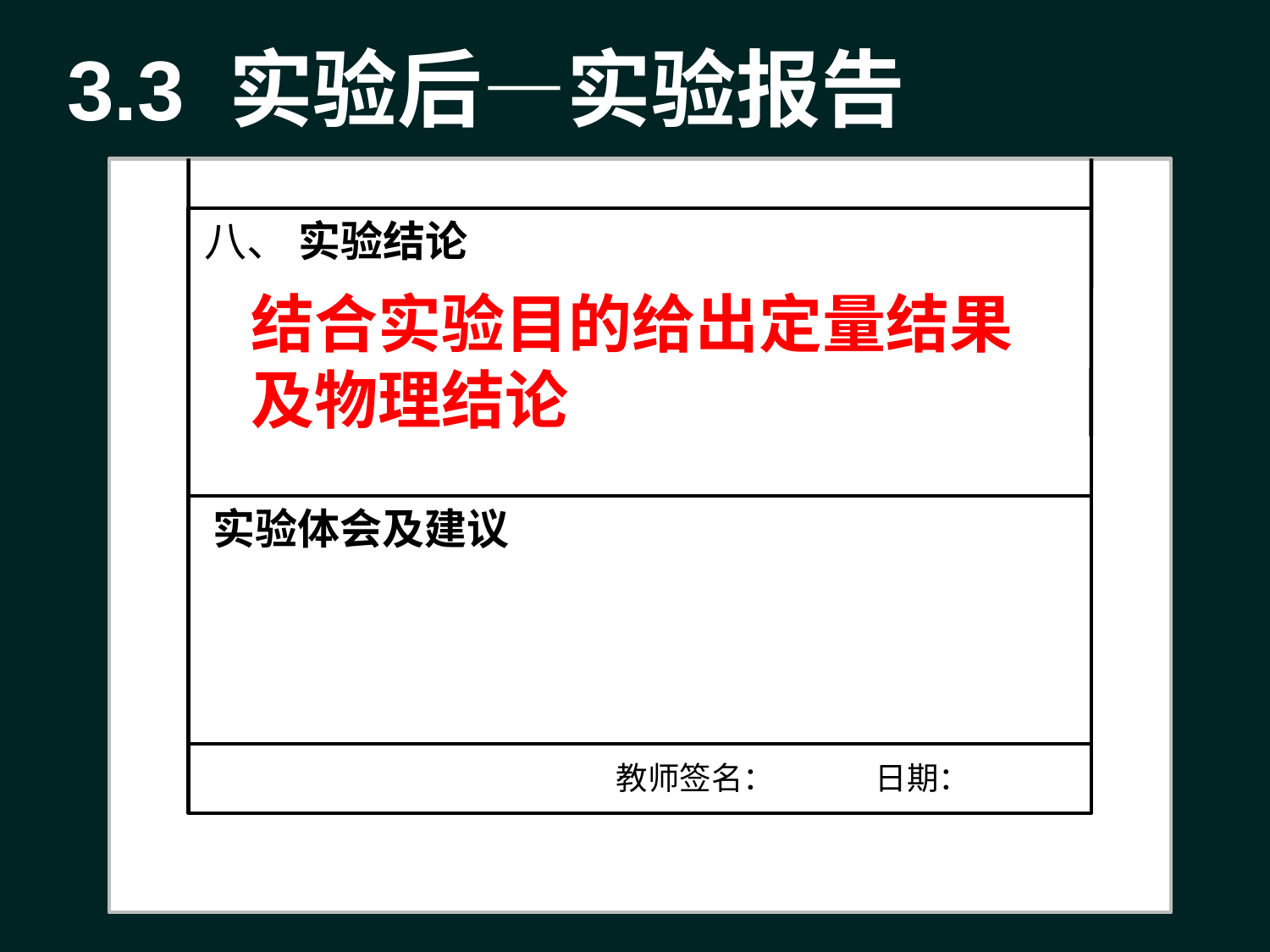

3.3 实验后—实验报告

八、 实验结论
结合实验目的给出定量结果及物理结论

实验体会及建议
教师签名：              日期：